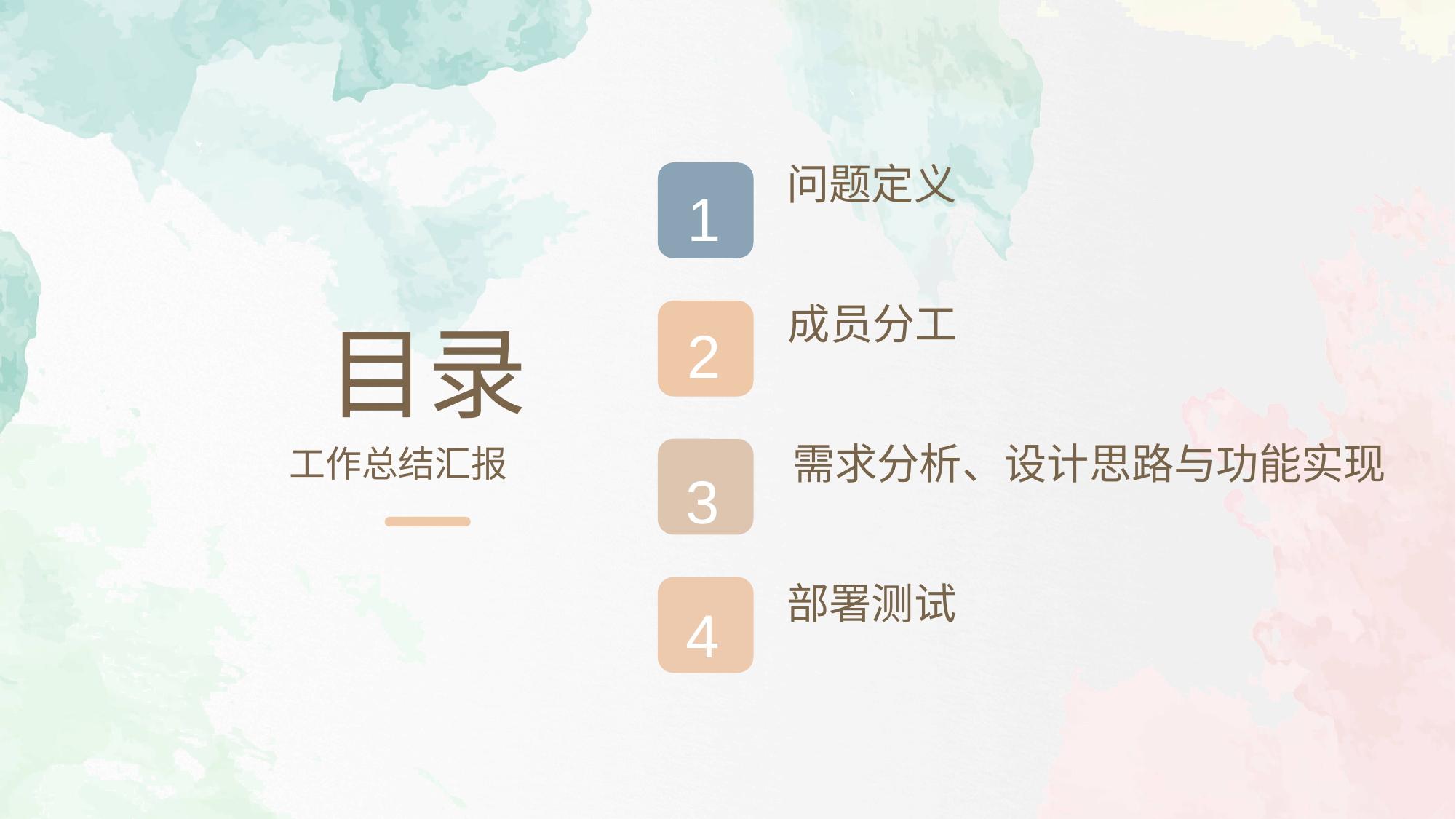

问题定义

1

2

3

4
成员分工
目录
需求分析、设计思路与功能实现
工作总结汇报

部署测试